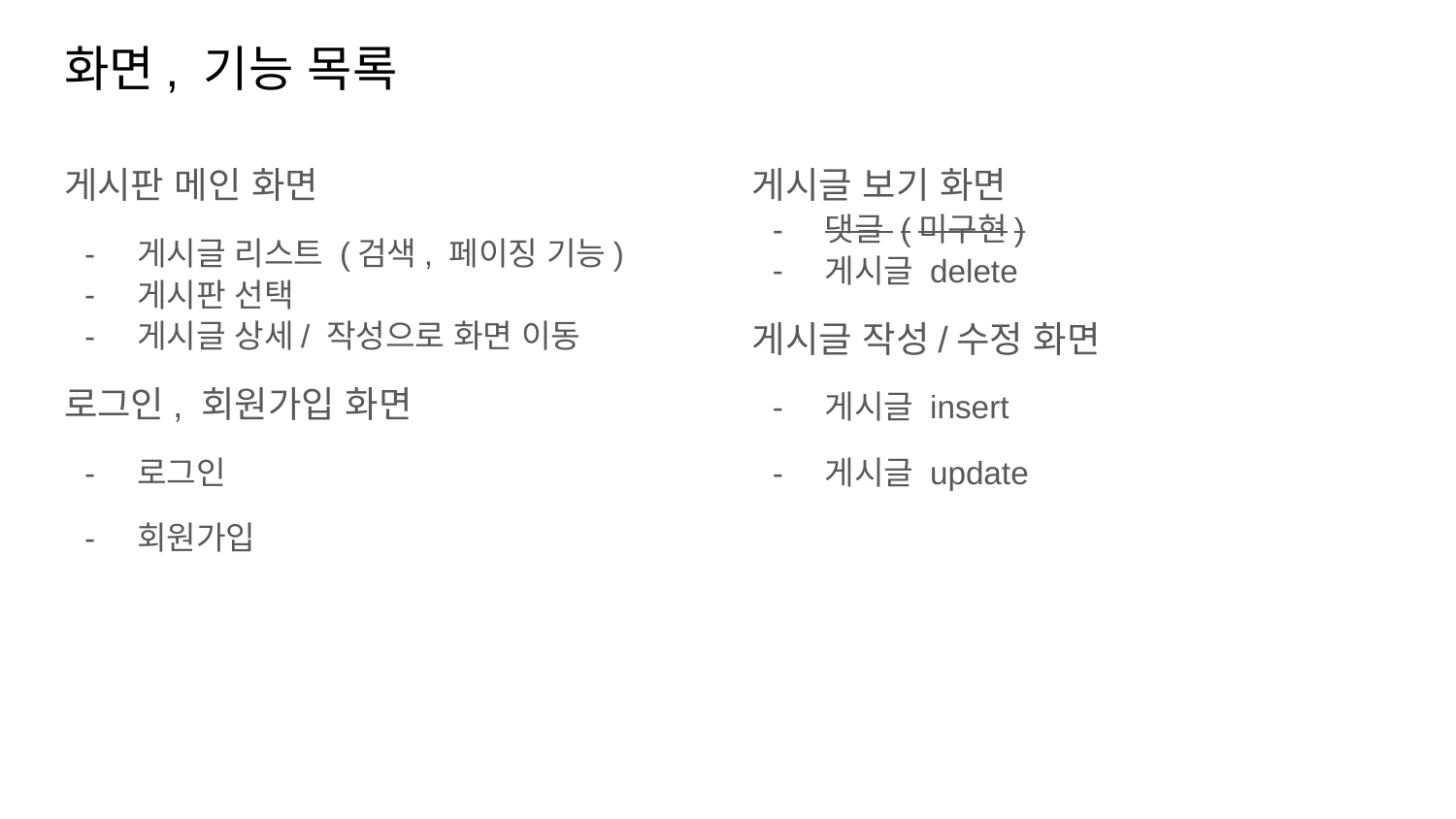

# 화면, 기능 목록
게시판 메인 화면
게시글 리스트 (검색, 페이징 기능)
게시판 선택
게시글 상세/ 작성으로 화면 이동
로그인, 회원가입 화면
로그인
회원가입
게시글 보기 화면
댓글 (미구현)
게시글 delete
게시글 작성/수정 화면
게시글 insert
게시글 update